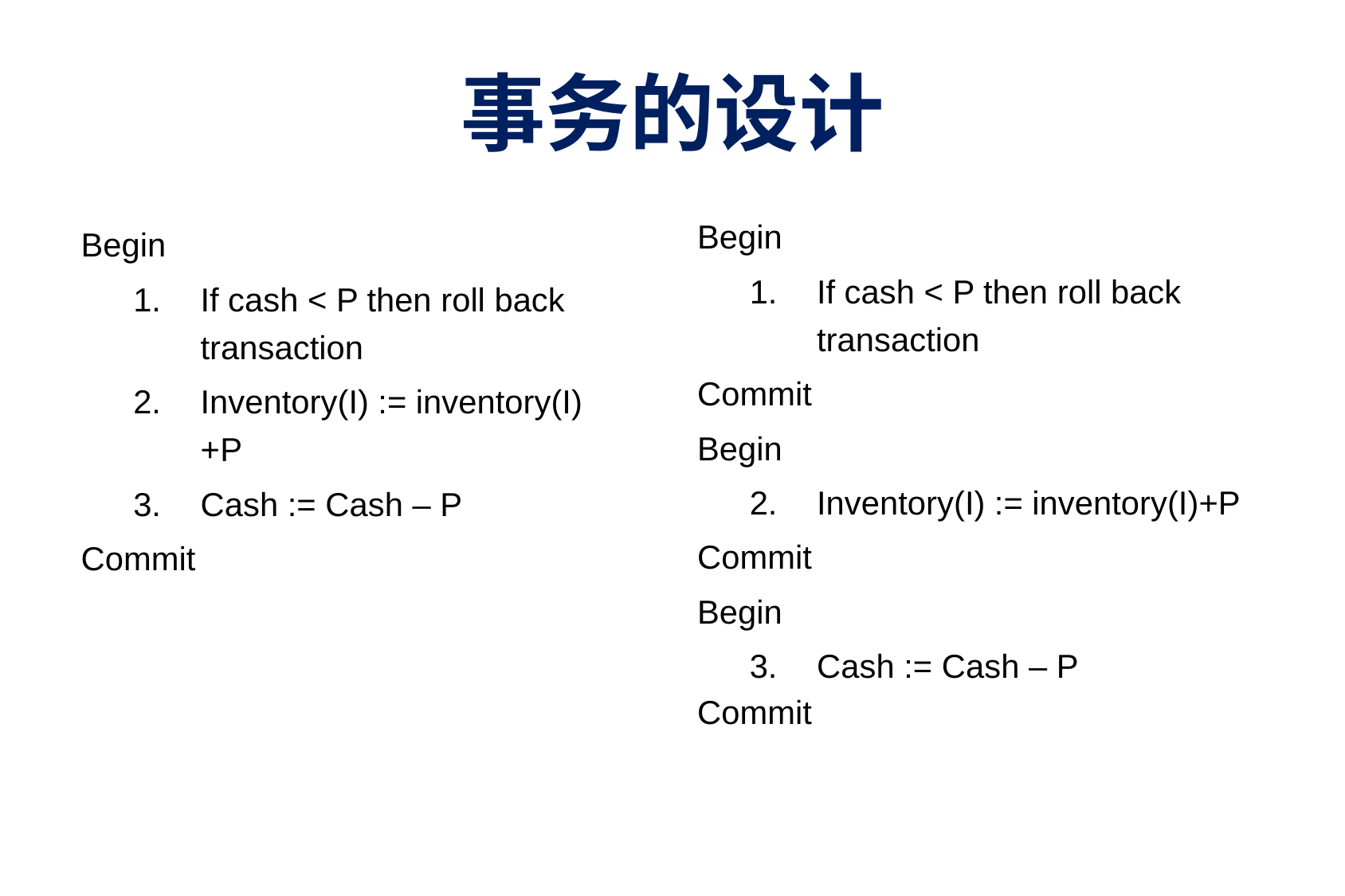

# 事务的设计
Begin
If cash < P then roll back transaction
Inventory(I) := inventory(I)+P
Cash := Cash – P
Commit
Begin
If cash < P then roll back transaction
Commit
Begin
Inventory(I) := inventory(I)+P
Commit
Begin
Cash := Cash – P
Commit